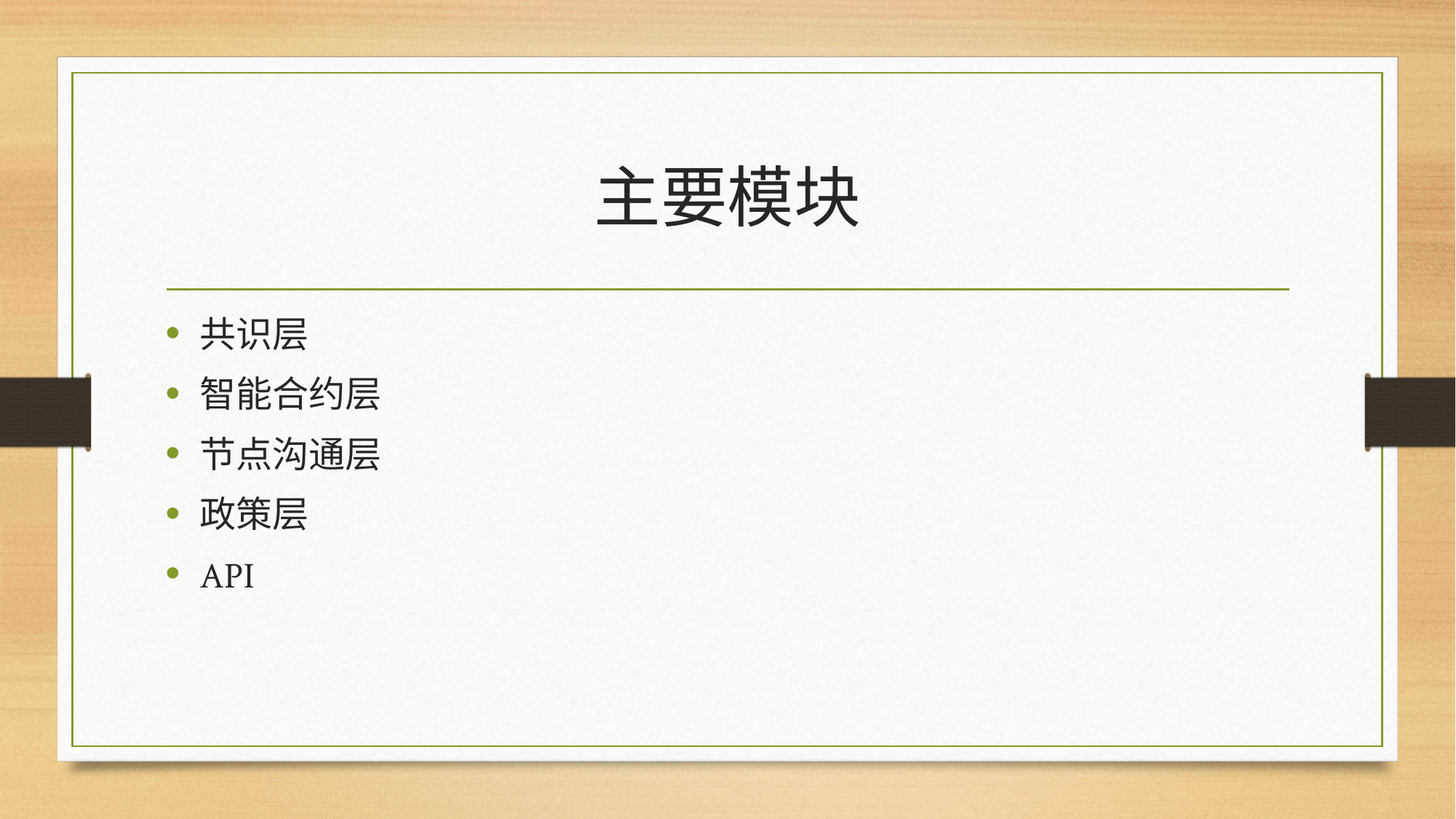

# 主要模块
共识层
智能合约层
节点沟通层
政策层
API